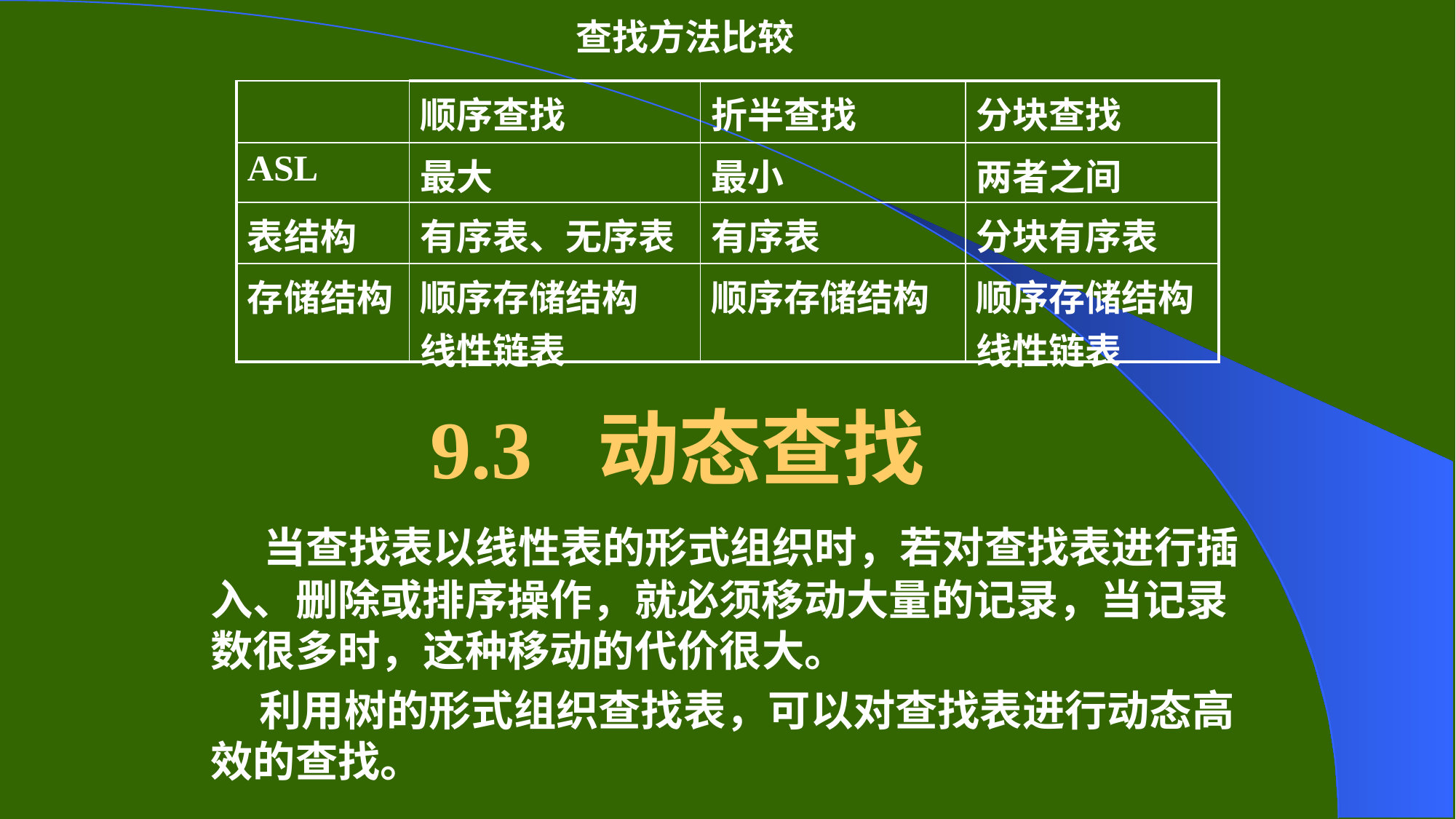

查找方法比较
|  | 顺序查找 | 折半查找 | 分块查找 |
| --- | --- | --- | --- |
| ASL | 最大 | 最小 | 两者之间 |
| 表结构 | 有序表、无序表 | 有序表 | 分块有序表 |
| 存储结构 | 顺序存储结构 线性链表 | 顺序存储结构 | 顺序存储结构 线性链表 |
# 9.3  动态查找
    当查找表以线性表的形式组织时，若对查找表进行插入、删除或排序操作，就必须移动大量的记录，当记录数很多时，这种移动的代价很大。
    利用树的形式组织查找表，可以对查找表进行动态高效的查找。